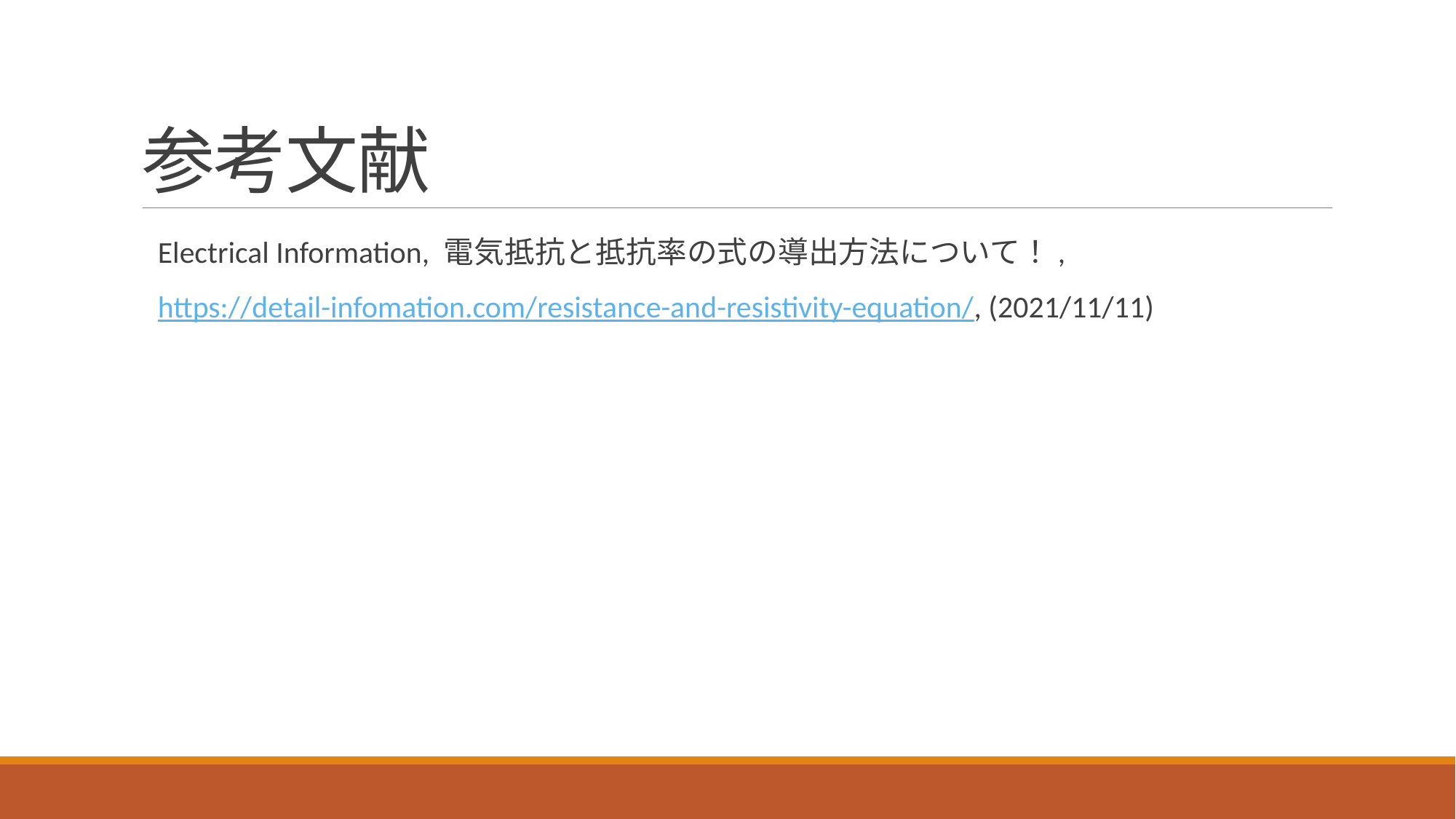

# 参考文献
Electrical Information, 電気抵抗と抵抗率の式の導出方法について！,
https://detail-infomation.com/resistance-and-resistivity-equation/, (2021/11/11)